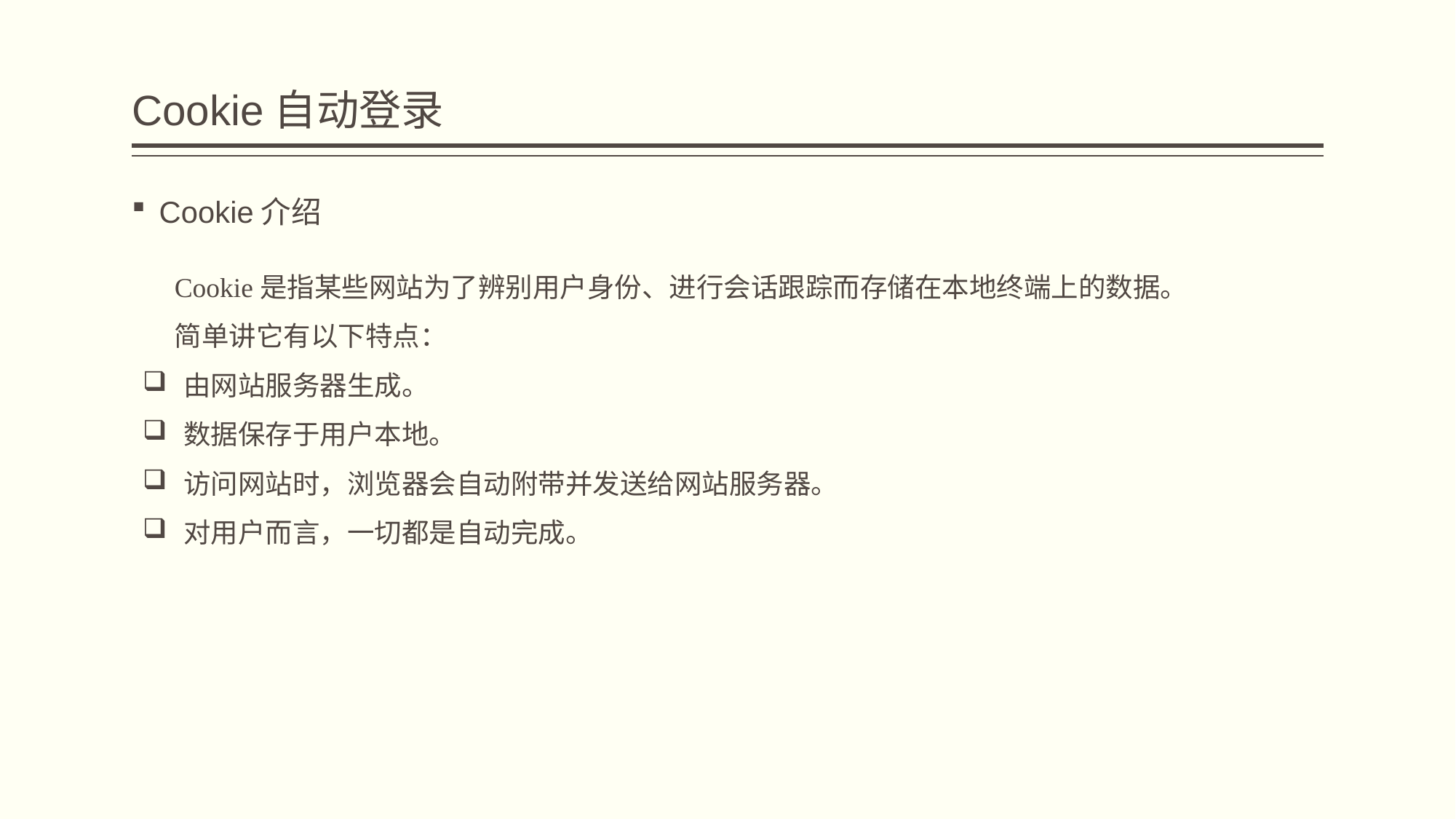

# Cookie自动登录
Cookie介绍
Cookie是指某些网站为了辨别用户身份、进行会话跟踪而存储在本地终端上的数据。
简单讲它有以下特点：
由网站服务器生成。
数据保存于用户本地。
访问网站时，浏览器会自动附带并发送给网站服务器。
对用户而言，一切都是自动完成。